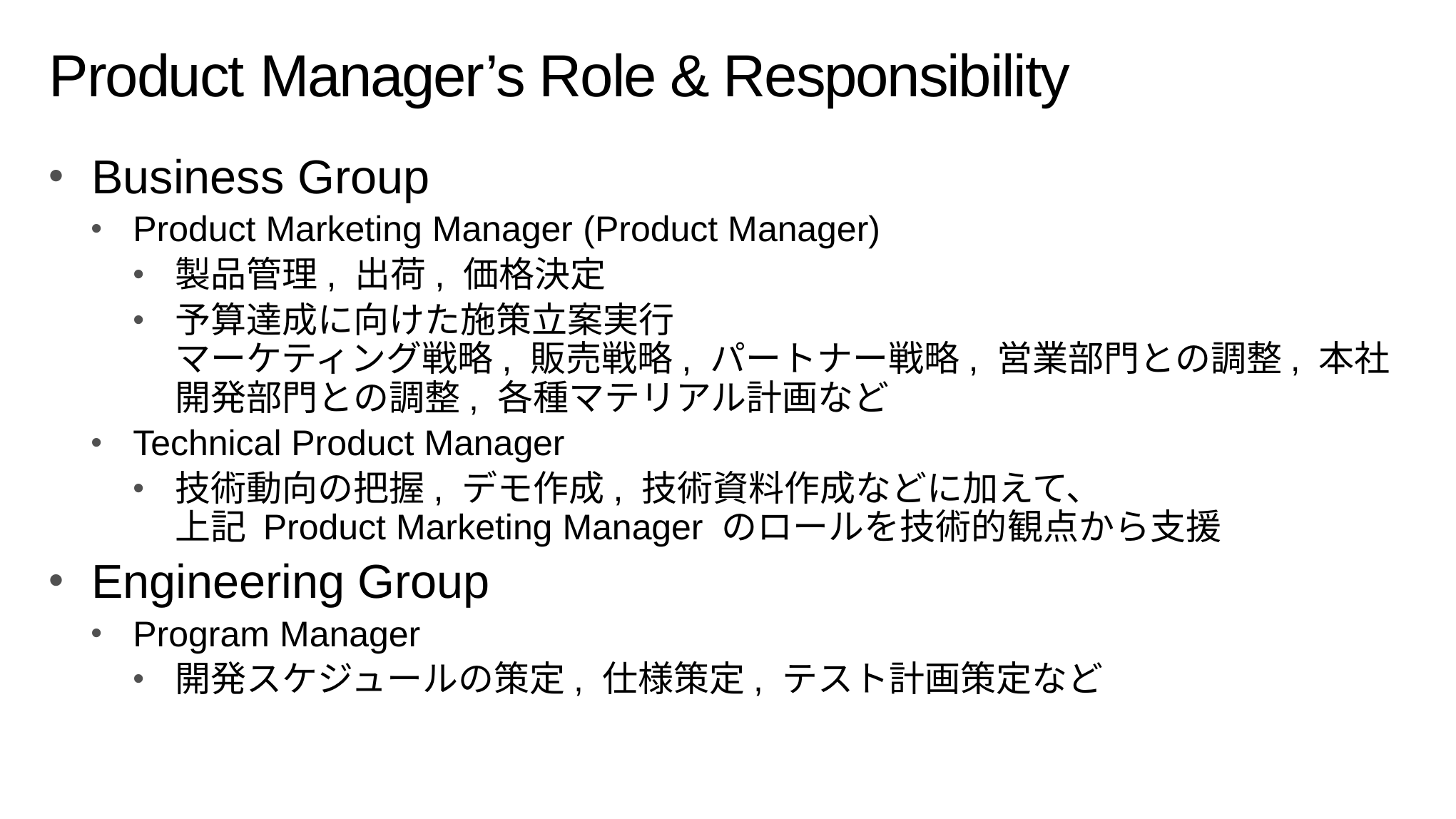

# Product Manager’s Role & Responsibility
Business Group
Product Marketing Manager (Product Manager)
製品管理, 出荷, 価格決定
予算達成に向けた施策立案実行
マーケティング戦略, 販売戦略, パートナー戦略, 営業部門との調整, 本社開発部門との調整, 各種マテリアル計画など
Technical Product Manager
技術動向の把握, デモ作成, 技術資料作成などに加えて、
上記 Product Marketing Manager のロールを技術的観点から支援
Engineering Group
Program Manager
開発スケジュールの策定, 仕様策定, テスト計画策定など